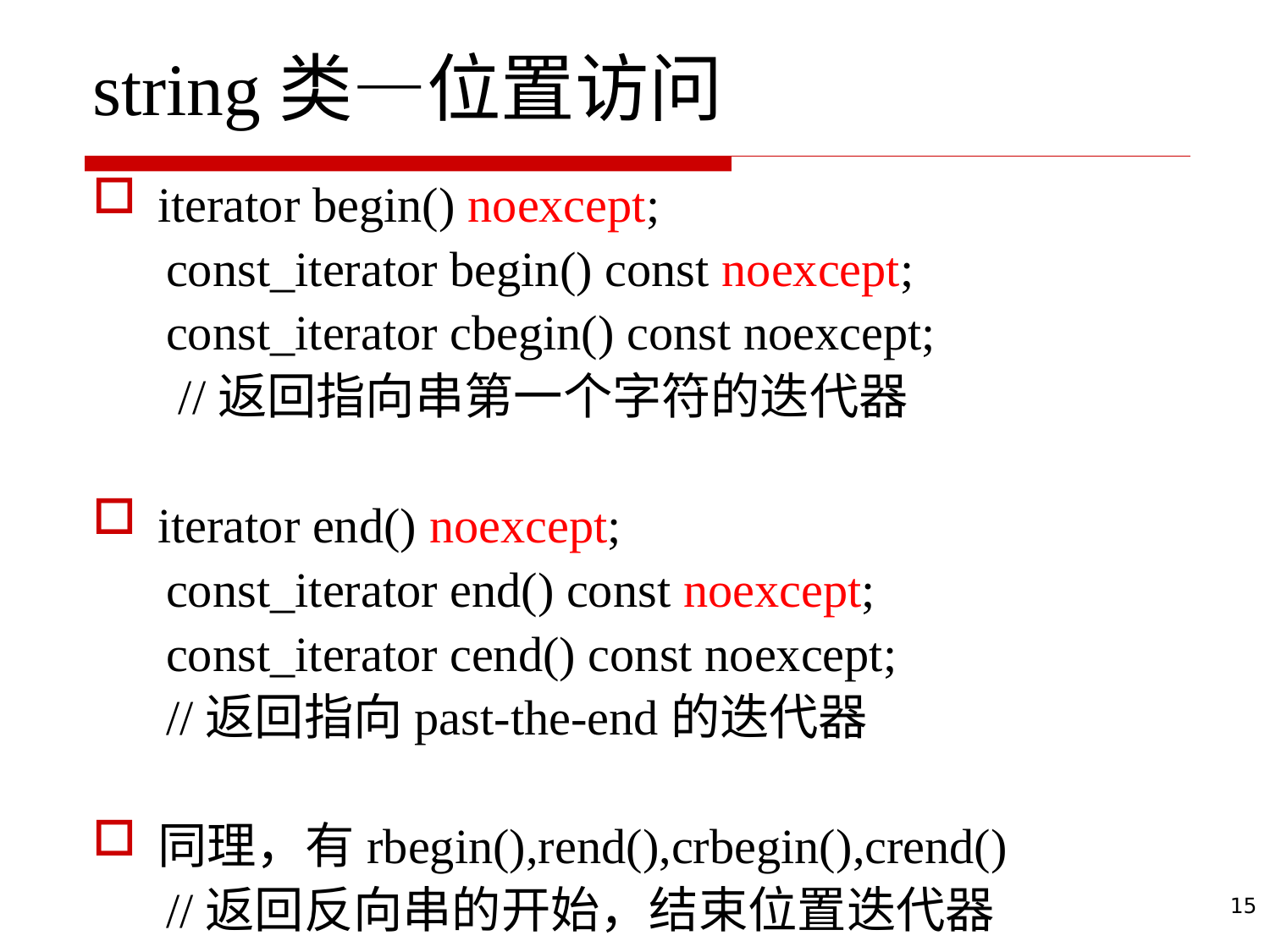

# string类—位置访问
iterator begin() noexcept;
      const_iterator begin() const noexcept;
      const_iterator cbegin() const noexcept;
       //返回指向串第一个字符的迭代器

iterator end() noexcept;
      const_iterator end() const noexcept;
      const_iterator cend() const noexcept;
      //返回指向past-the-end的迭代器

同理，有rbegin(),rend(),crbegin(),crend()
      //返回反向串的开始，结束位置迭代器

15